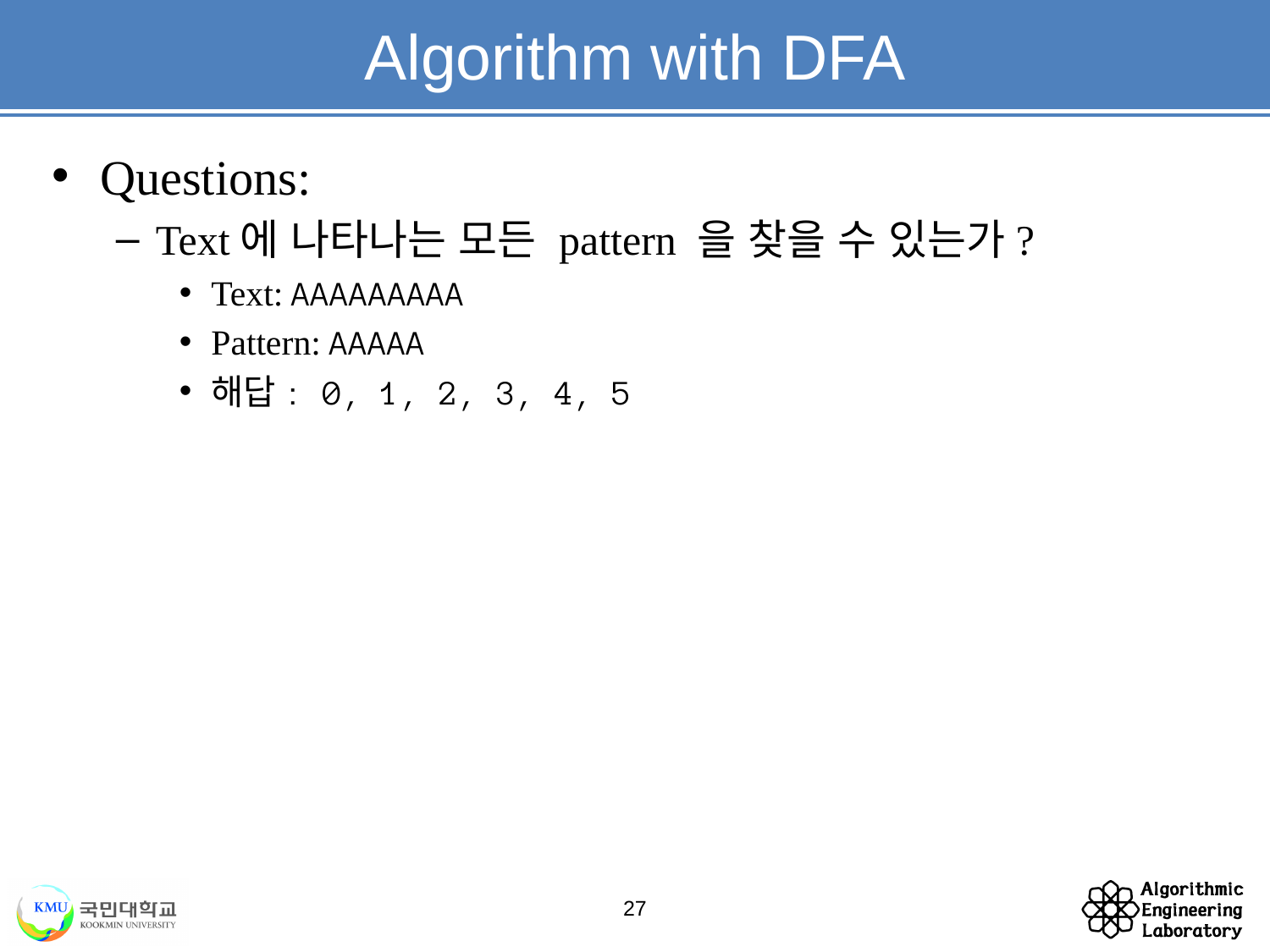

# Algorithm with DFA
Questions:
Text에 나타나는 모든 pattern 을 찾을 수 있는가?
Text: AAAAAAAAA
Pattern: AAAAA
해답: 0, 1, 2, 3, 4, 5

27